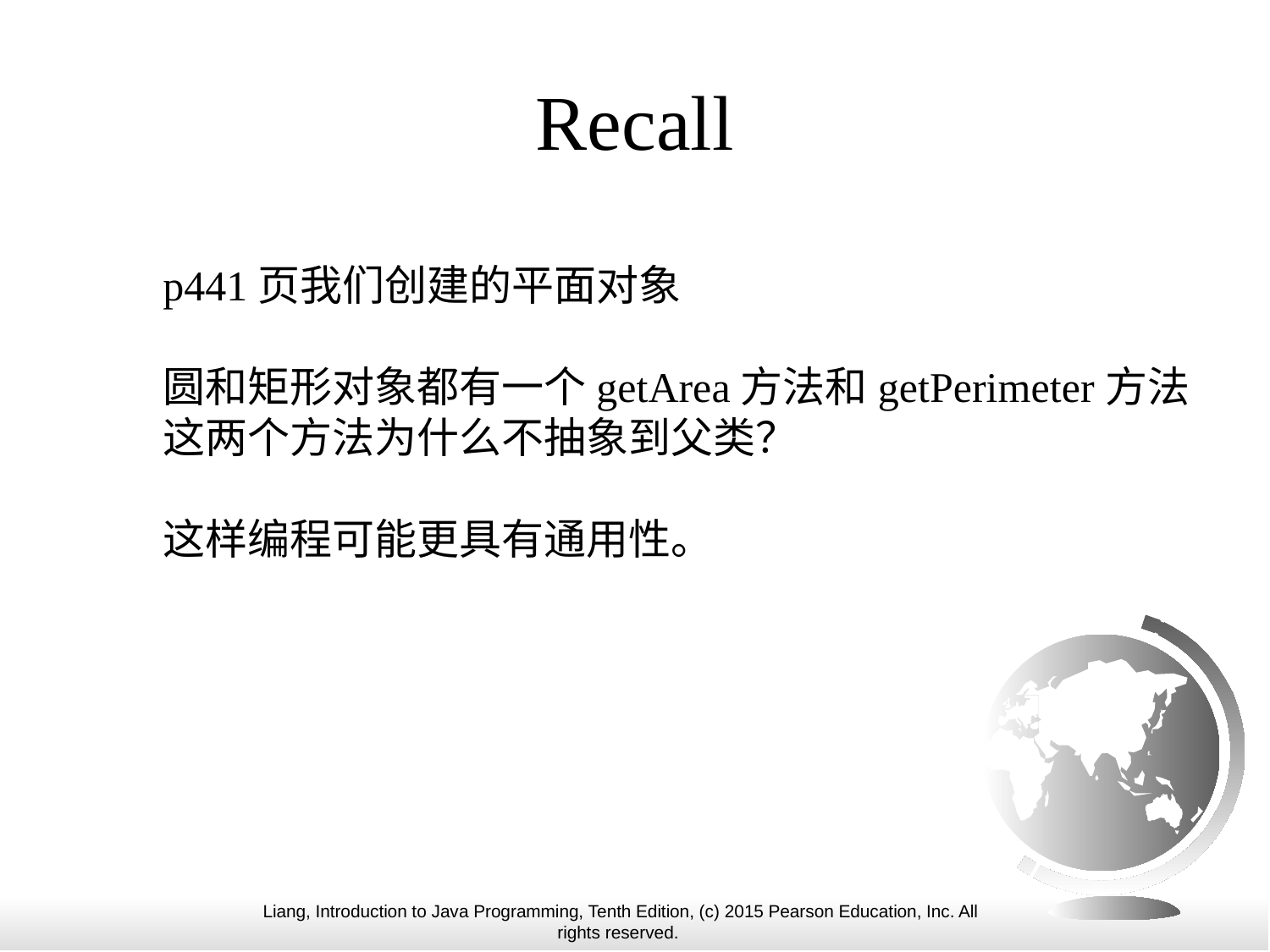

# Recall
p441页我们创建的平面对象

圆和矩形对象都有一个getArea方法和getPerimeter方法
这两个方法为什么不抽象到父类？

这样编程可能更具有通用性。
5